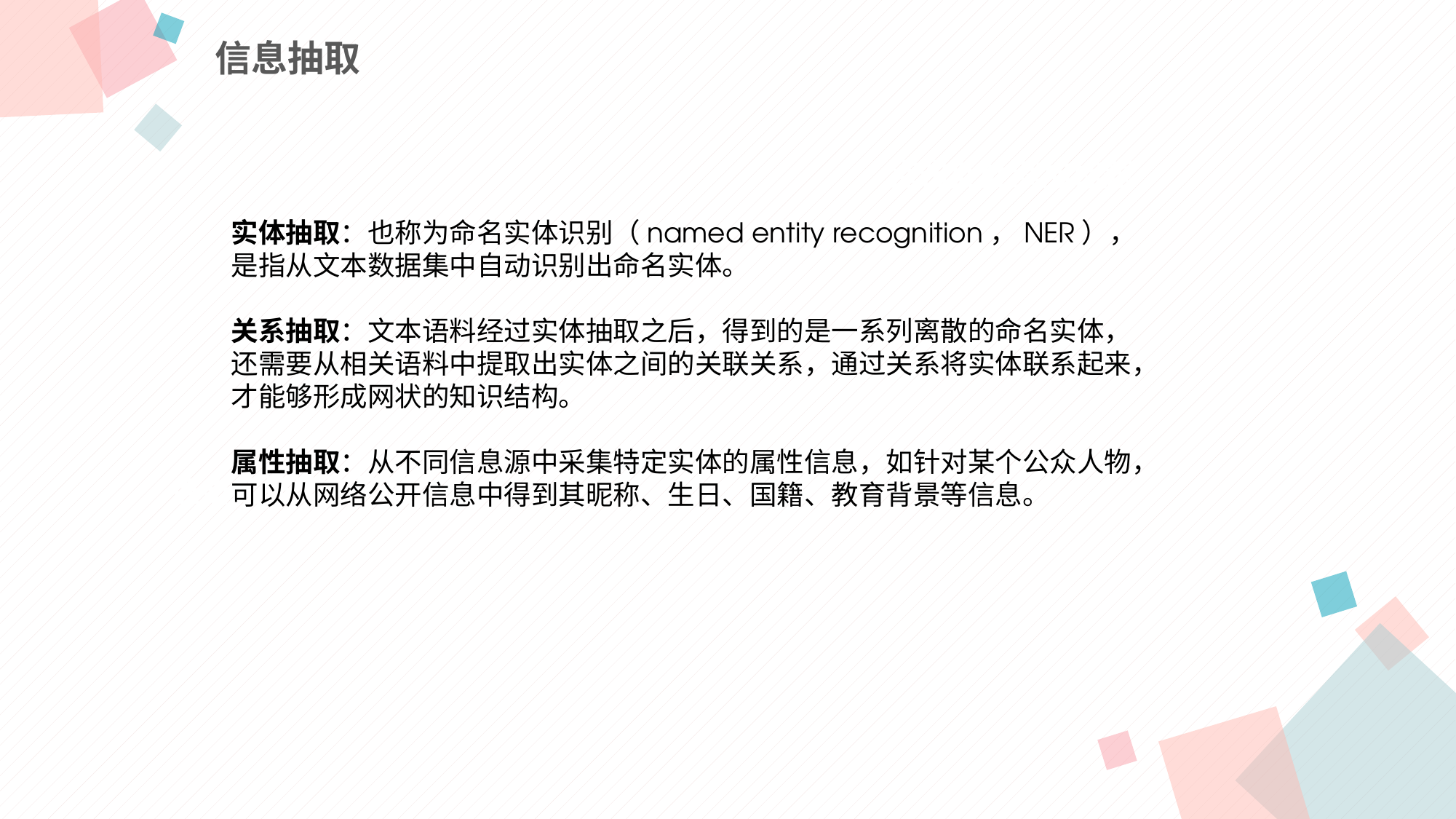

信息抽取
点击此处添加标题
实体抽取：也称为命名实体识别（named entity recognition，NER），是指从文本数据集中自动识别出命名实体。

关系抽取：文本语料经过实体抽取之后，得到的是一系列离散的命名实体，还需要从相关语料中提取出实体之间的关联关系，通过关系将实体联系起来，才能够形成网状的知识结构。

属性抽取：从不同信息源中采集特定实体的属性信息，如针对某个公众人物，可以从网络公开信息中得到其昵称、生日、国籍、教育背景等信息。
点击此处添加标题